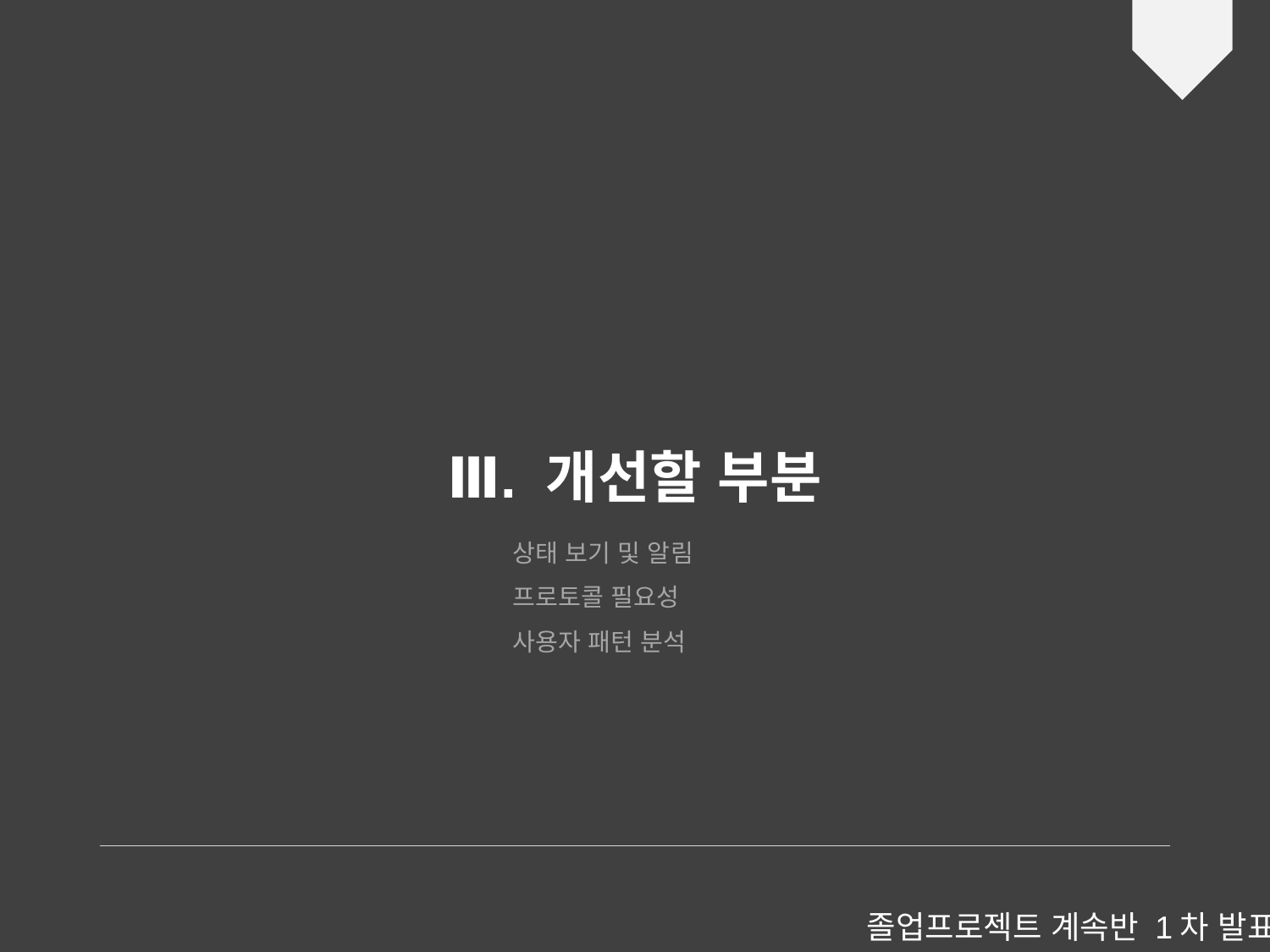

Ⅲ. 개선할 부분
상태 보기 및 알림
프로토콜 필요성
사용자 패턴 분석
졸업프로젝트 계속반 1차 발표